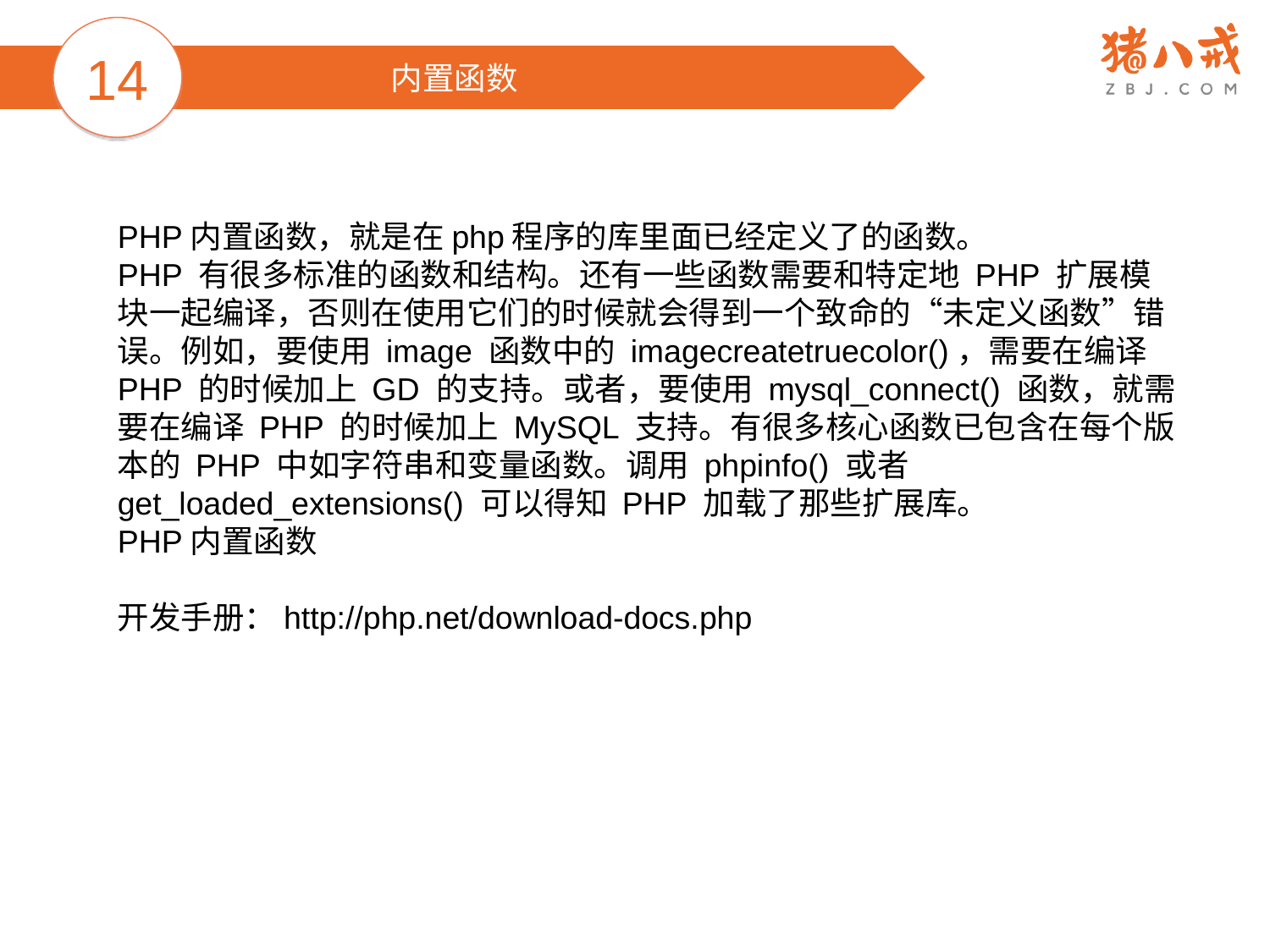

14
内置函数

PHP内置函数，就是在php程序的库里面已经定义了的函数。
PHP 有很多标准的函数和结构。还有一些函数需要和特定地 PHP 扩展模块一起编译，否则在使用它们的时候就会得到一个致命的“未定义函数”错误。例如，要使用 image 函数中的 imagecreatetruecolor()，需要在编译 PHP 的时候加上 GD 的支持。或者，要使用 mysql_connect() 函数，就需要在编译 PHP 的时候加上 MySQL 支持。有很多核心函数已包含在每个版本的 PHP 中如字符串和变量函数。调用 phpinfo() 或者 get_loaded_extensions() 可以得知 PHP 加载了那些扩展库。
PHP内置函数

开发手册：http://php.net/download-docs.php